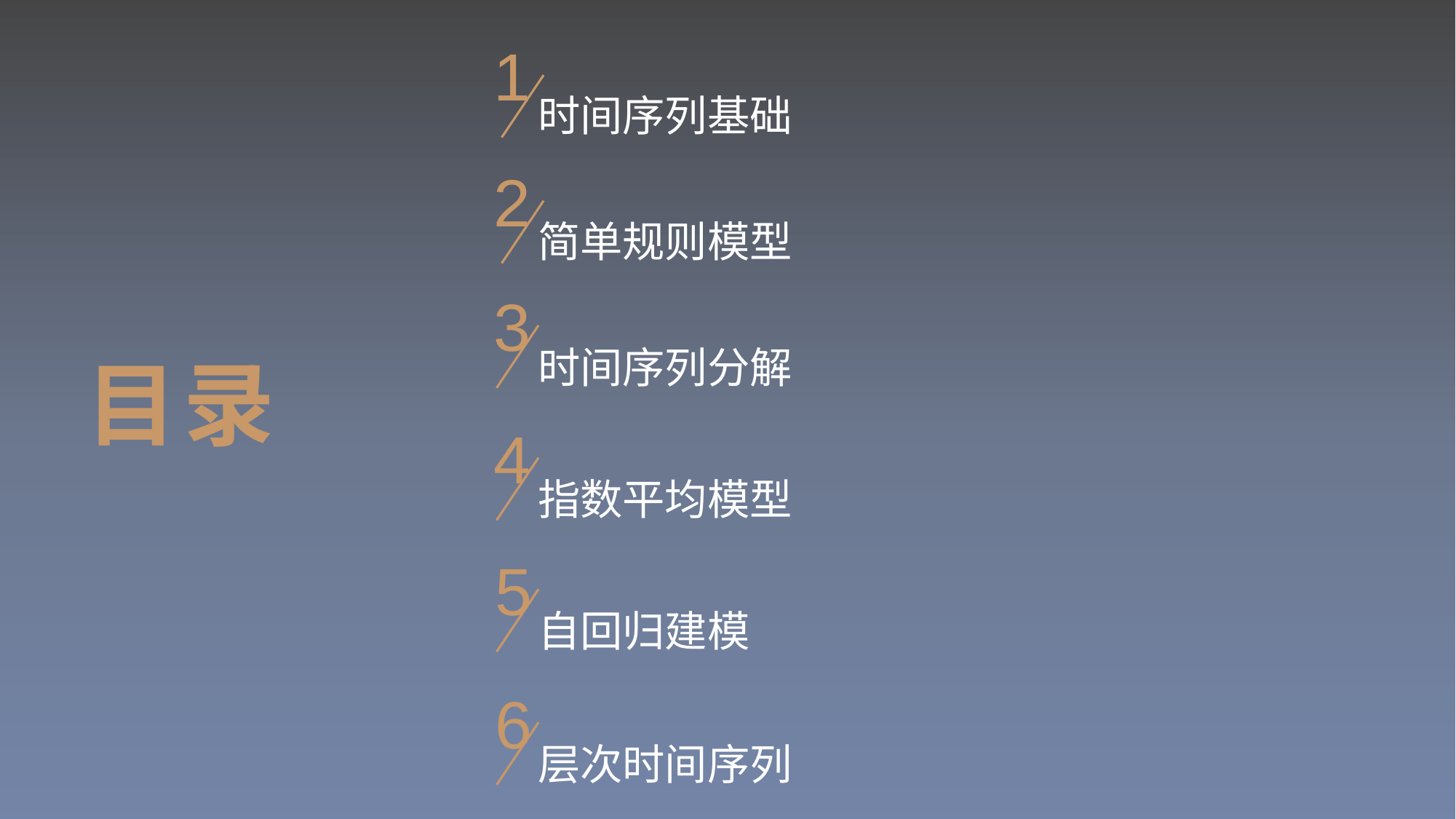

1
时间序列基础
2
简单规则模型
3
时间序列分解
4
指数平均模型
5
自回归建模
6
层次时间序列